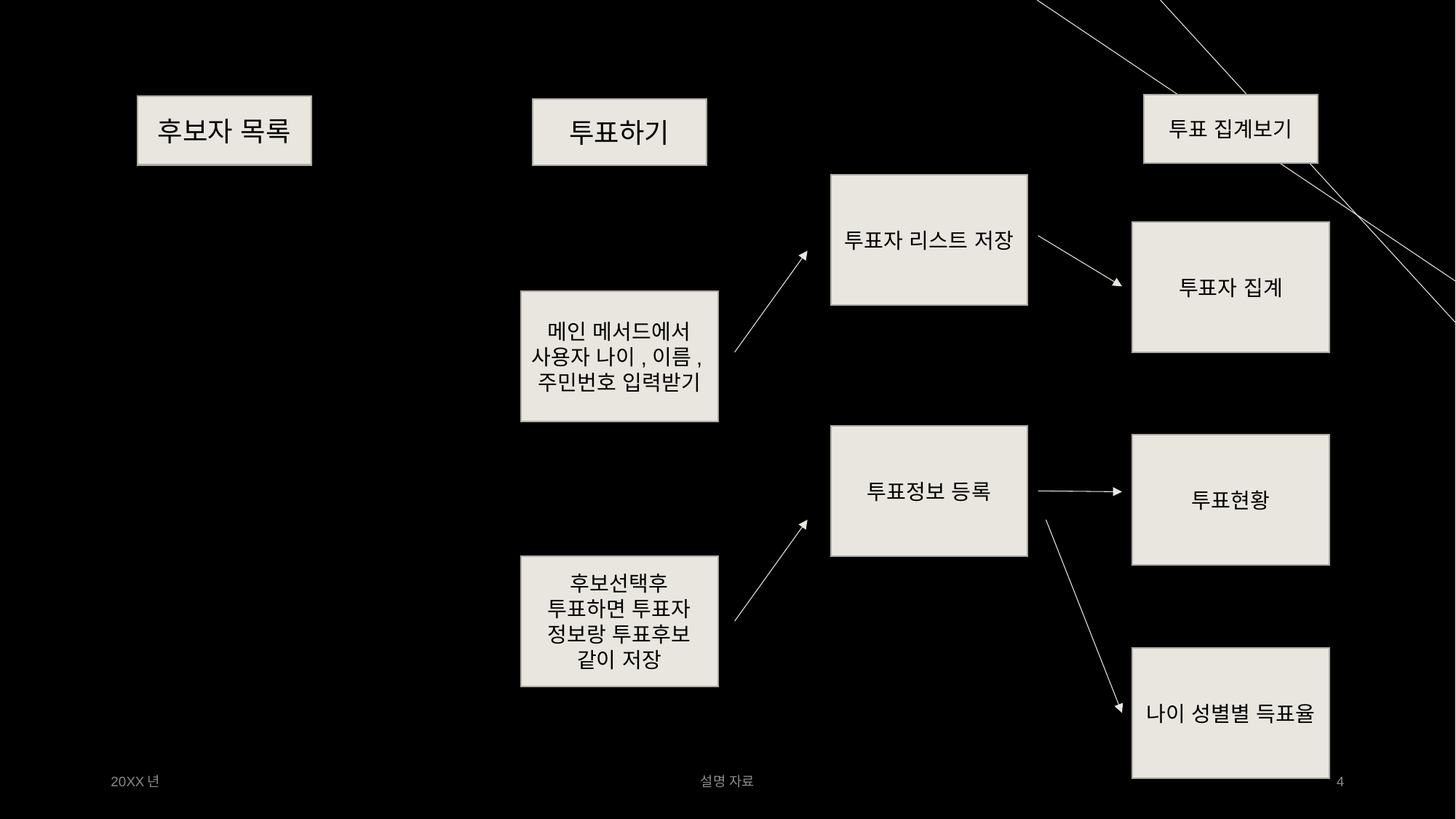

투표 집계보기
후보자 목록
투표하기
투표자 리스트 저장
투표자 집계
메인 메서드에서 사용자 나이,이름,주민번호 입력받기
투표정보 등록
투표현황
후보선택후 투표하면 투표자 정보랑 투표후보 같이 저장
나이 성별별 득표율
20XX년
설명 자료
4